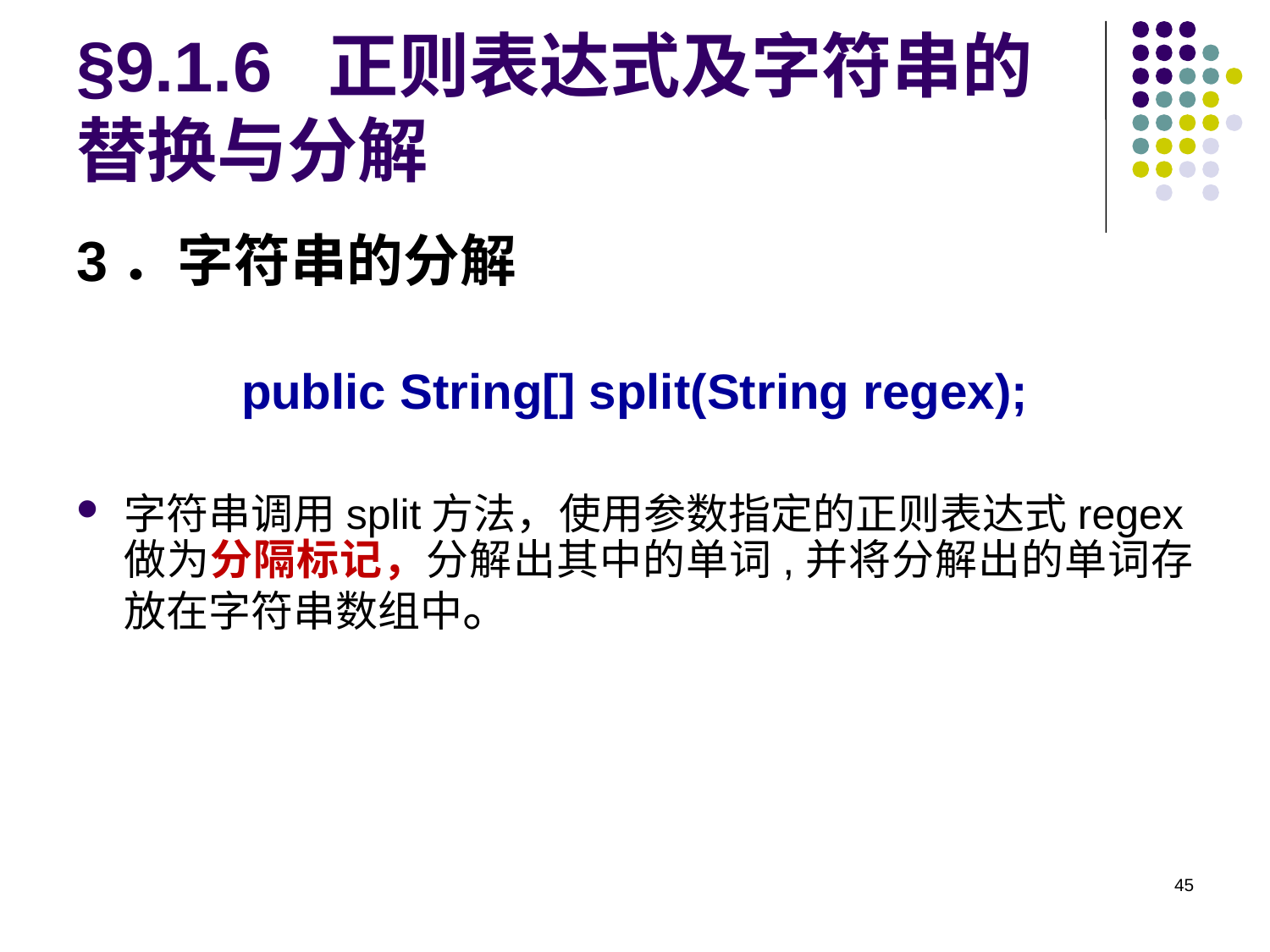

# §9.1.6  正则表达式及字符串的替换与分解
3．字符串的分解

public String[] split(String regex);

字符串调用split方法，使用参数指定的正则表达式regex做为分隔标记，分解出其中的单词,并将分解出的单词存放在字符串数组中。

45